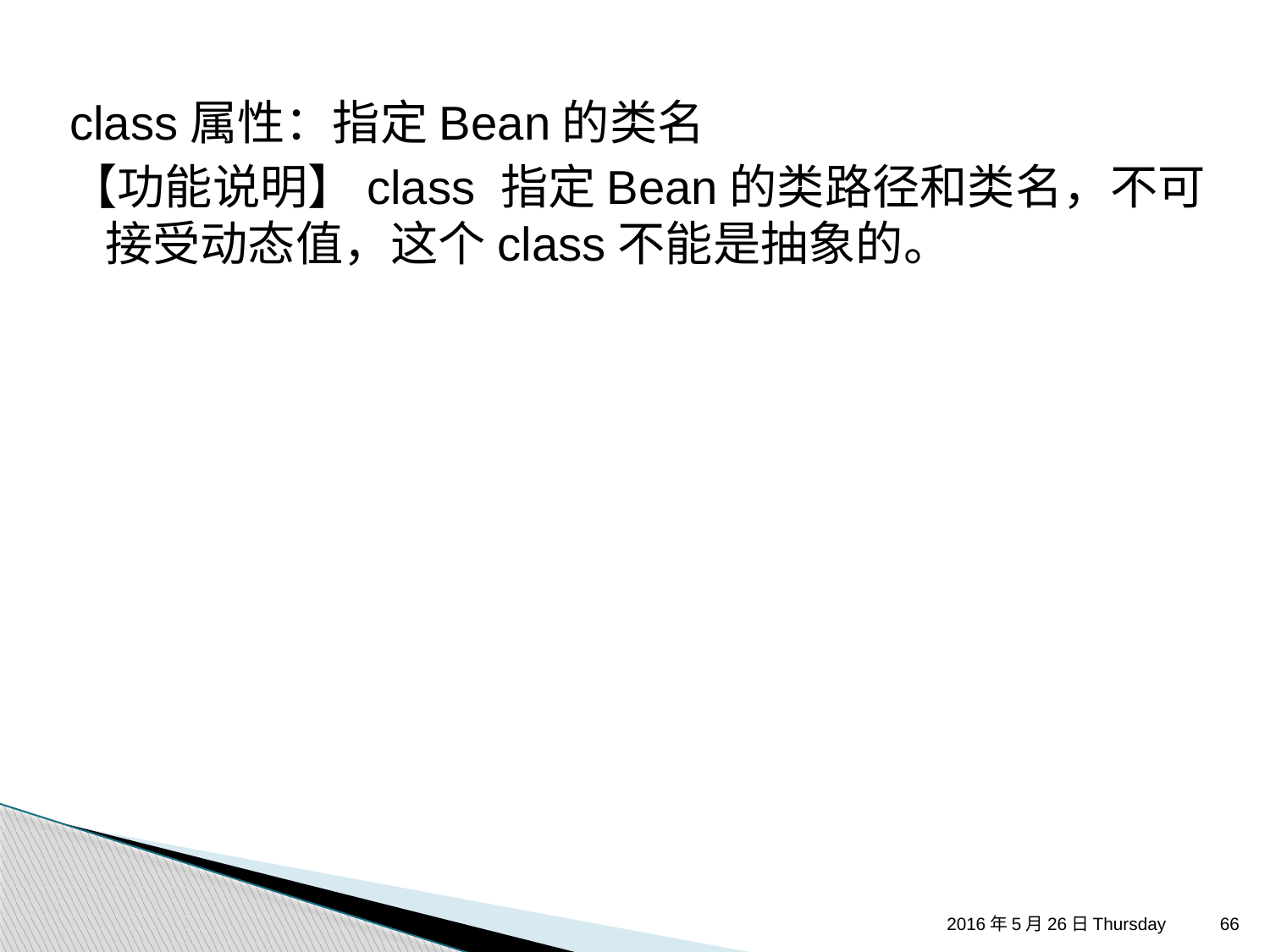

class属性：指定Bean的类名
【功能说明】class 指定Bean的类路径和类名，不可接受动态值，这个class不能是抽象的。
2016年5月26日Thursday
66